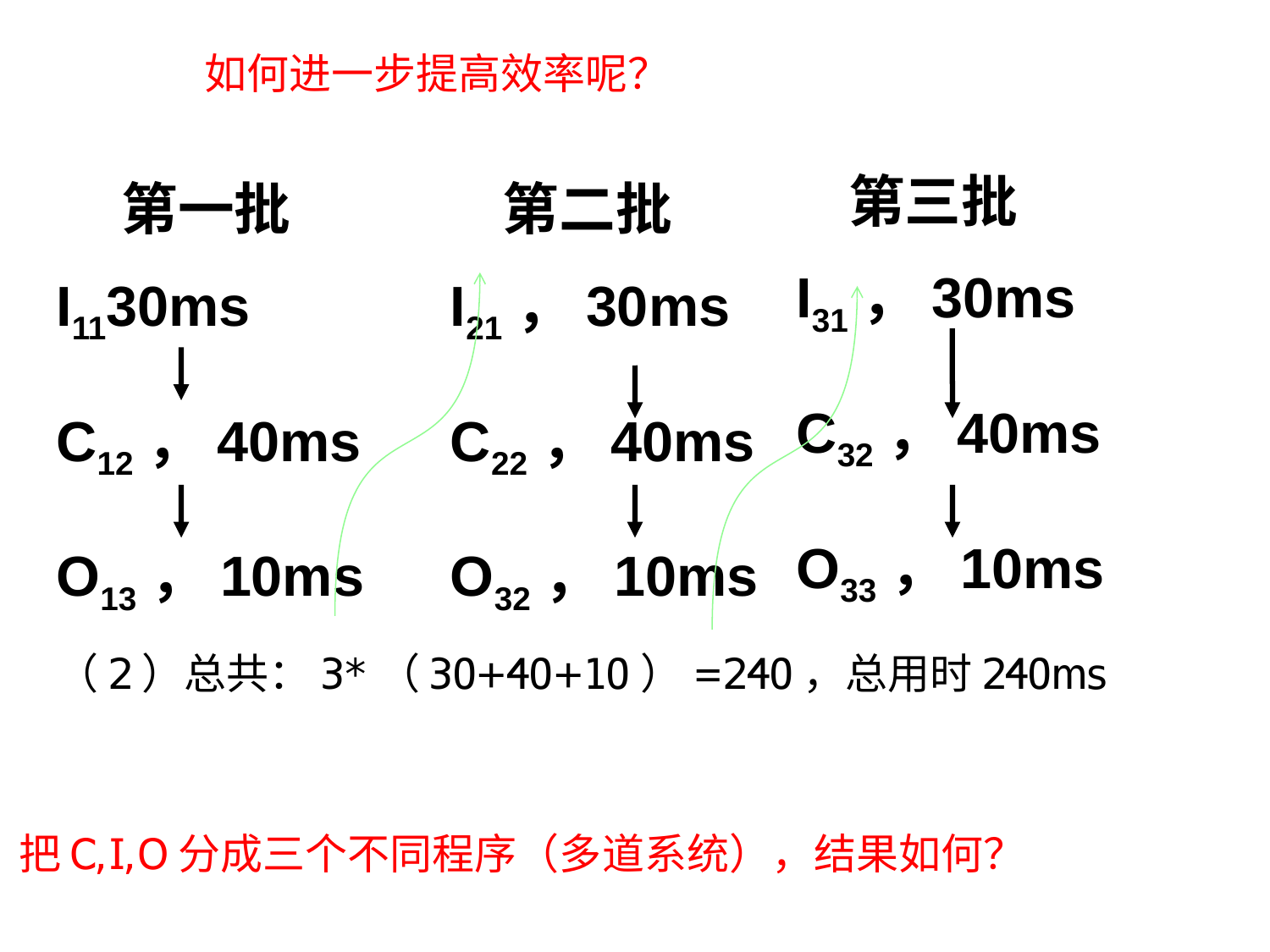

如何进一步提高效率呢？
   第三批
I31，30ms

C32，40ms

O33，10ms

    第一批
I1130ms

C12，40ms

O13，10ms

   第二批
I21，30ms

C22，40ms

O32，10ms

（2）总共：3*（30+40+10）=240，总用时240ms
把C,I,O分成三个不同程序（多道系统），结果如何？